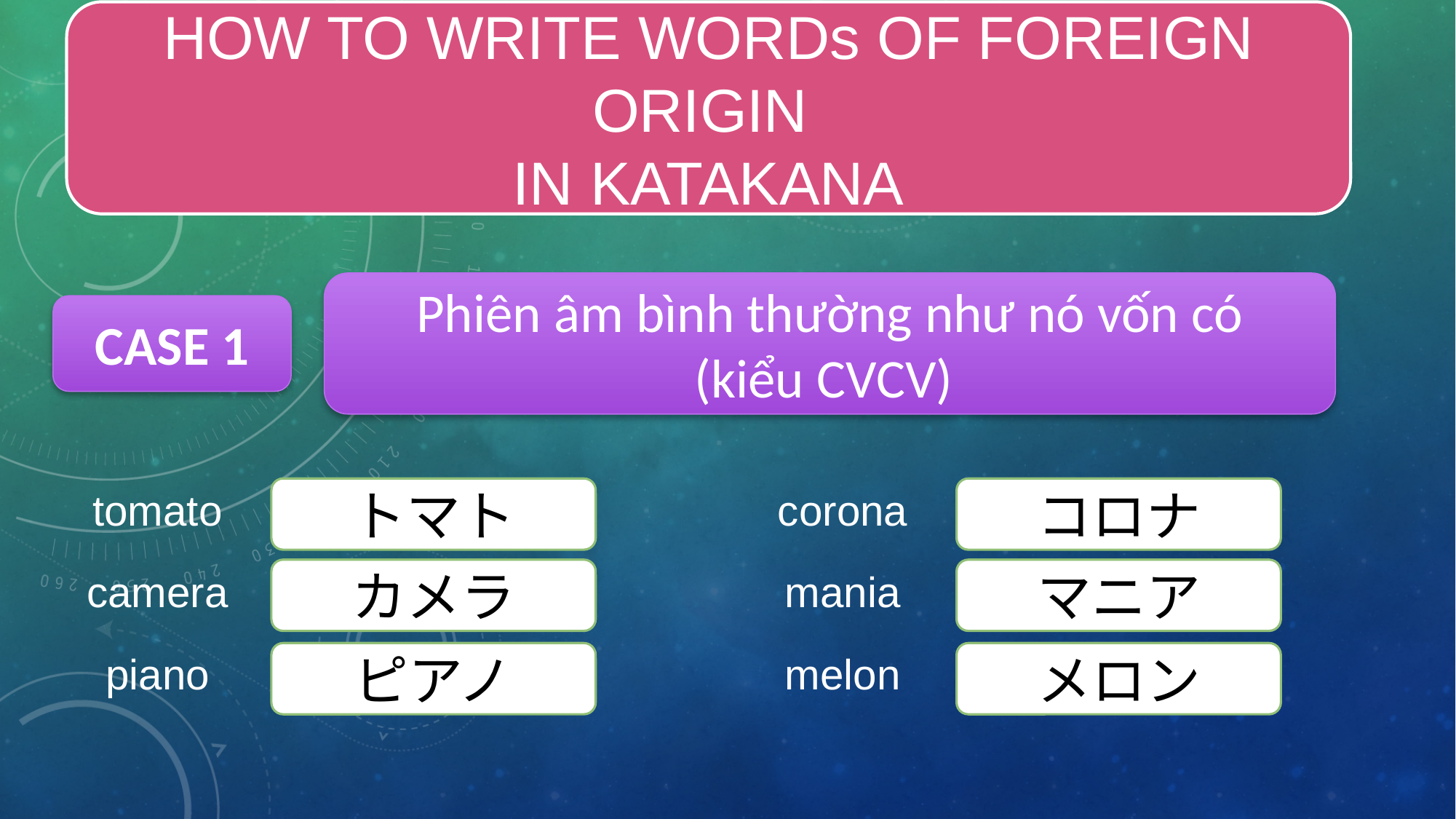

HOW TO WRITE WORDs OF FOREIGN ORIGIN
IN KATAKANA
Phiên âm bình thường như nó vốn có
(kiểu CVCV)
CASE 1
tomato
corona
トマト
コロナ
camera
mania
カメラ
マニア
piano
melon
ピアノ
メロン